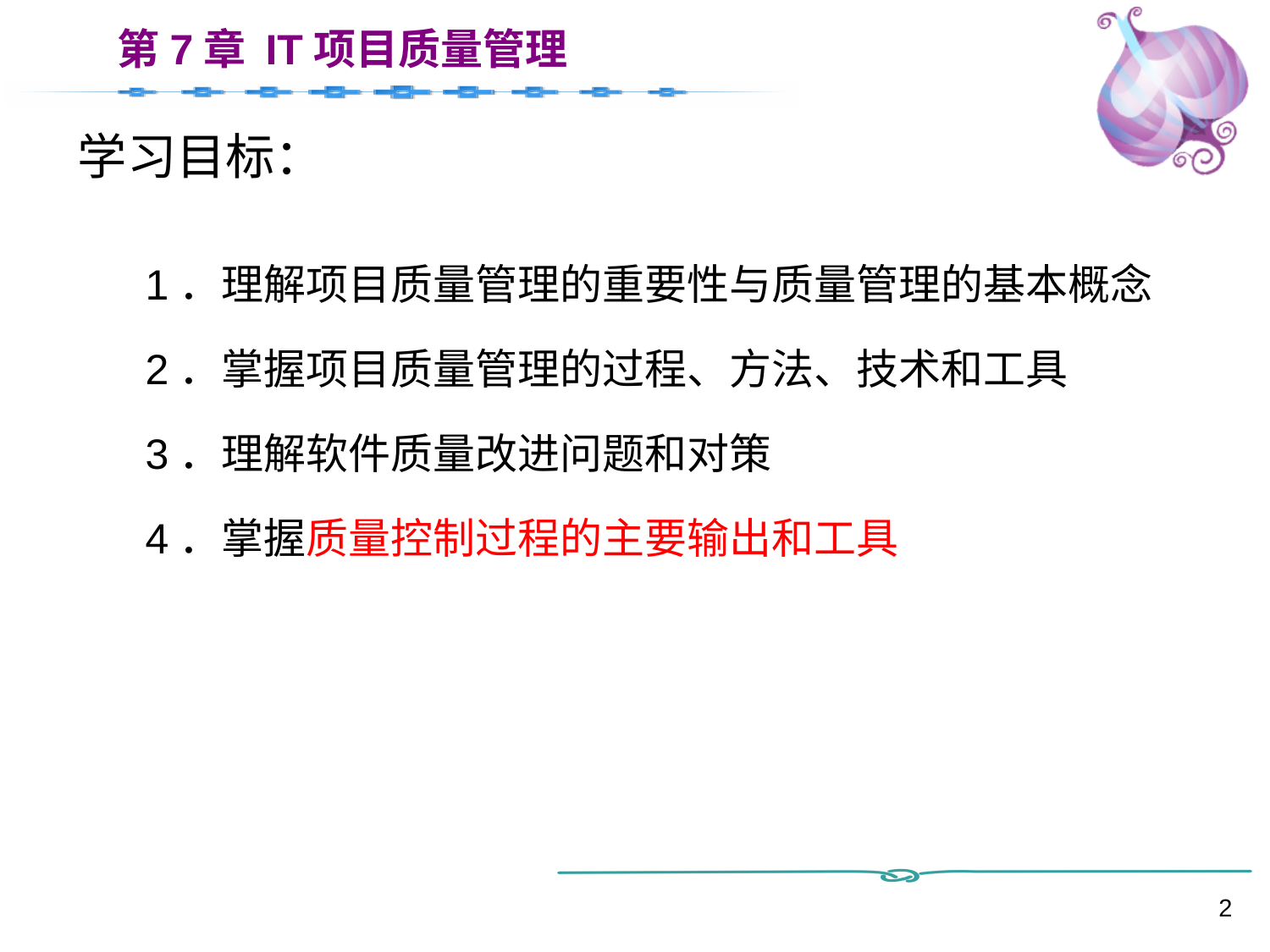

# 学习目标：
	1．理解项目质量管理的重要性与质量管理的基本概念
	2．掌握项目质量管理的过程、方法、技术和工具
	3．理解软件质量改进问题和对策
	4．掌握质量控制过程的主要输出和工具

2